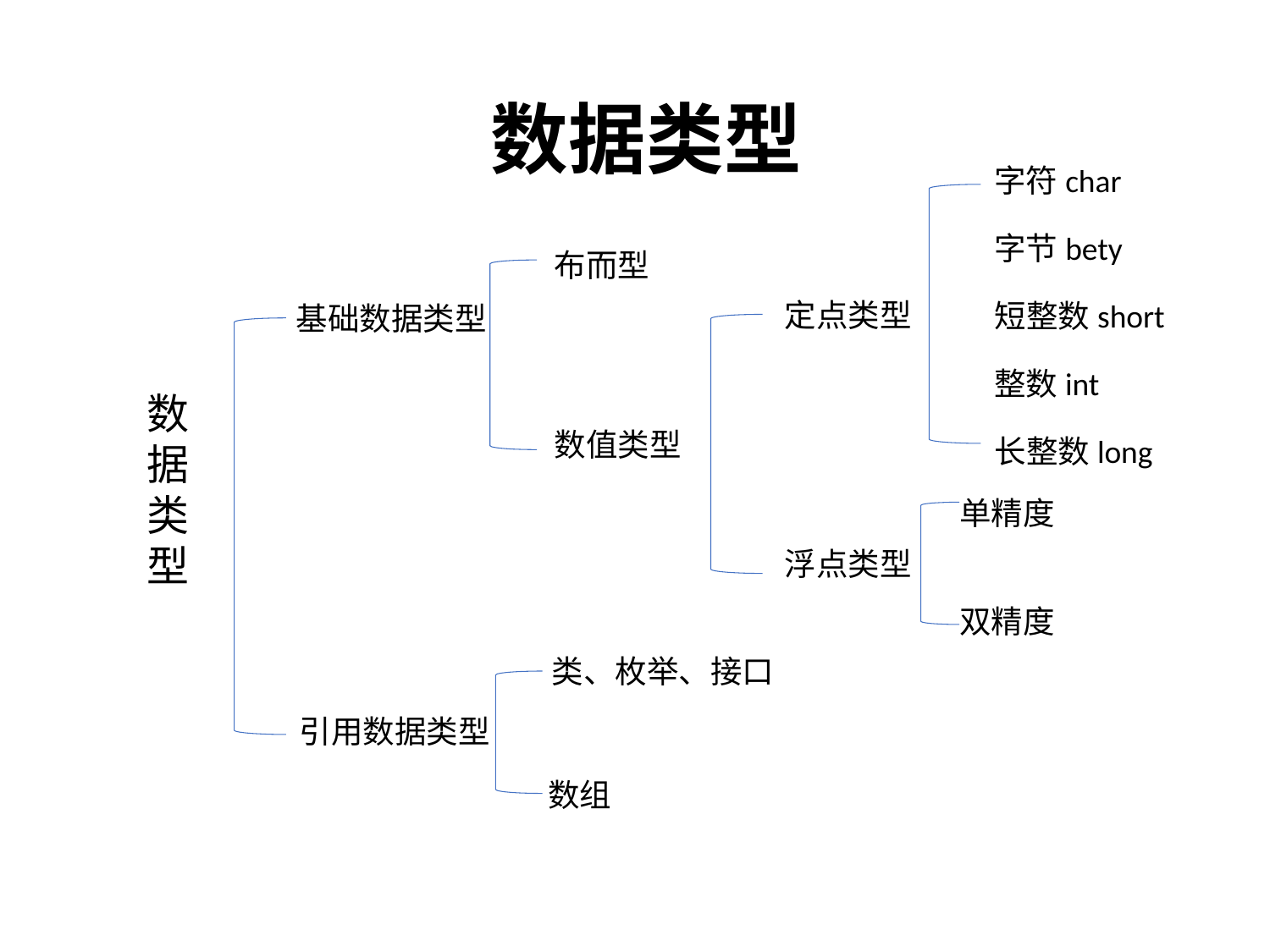

数据类型
字符char

字节bety
布而型

定点类型
短整数short
基础数据类型

整数int
数据类型
数值类型
长整数long
单精度

浮点类型
双精度
类、枚举、接口

引用数据类型
数组